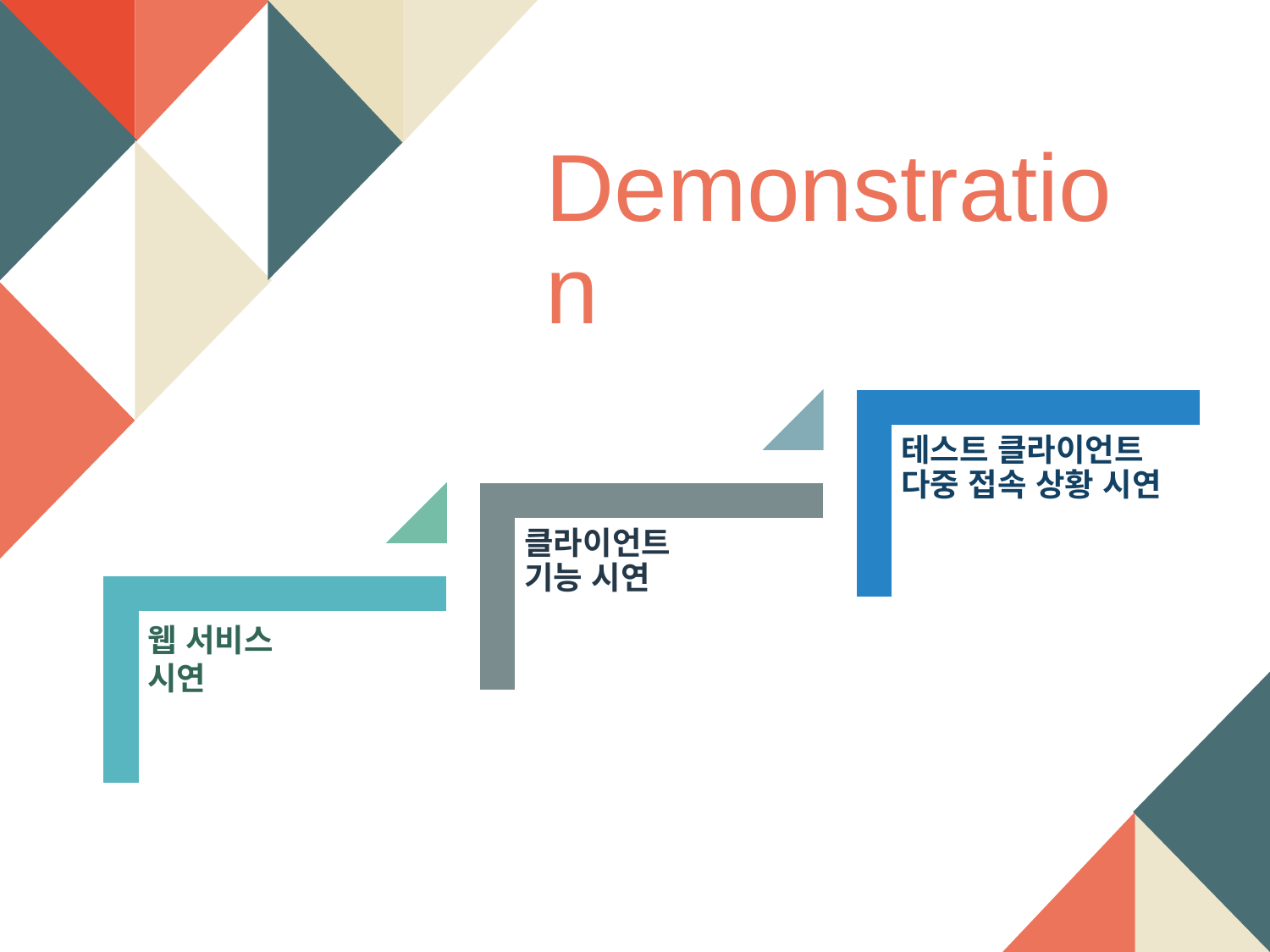

Demonstration
웹 서비스
시연
클라이언트
기능 시연
테스트 클라이언트 다중 접속 상황 시연